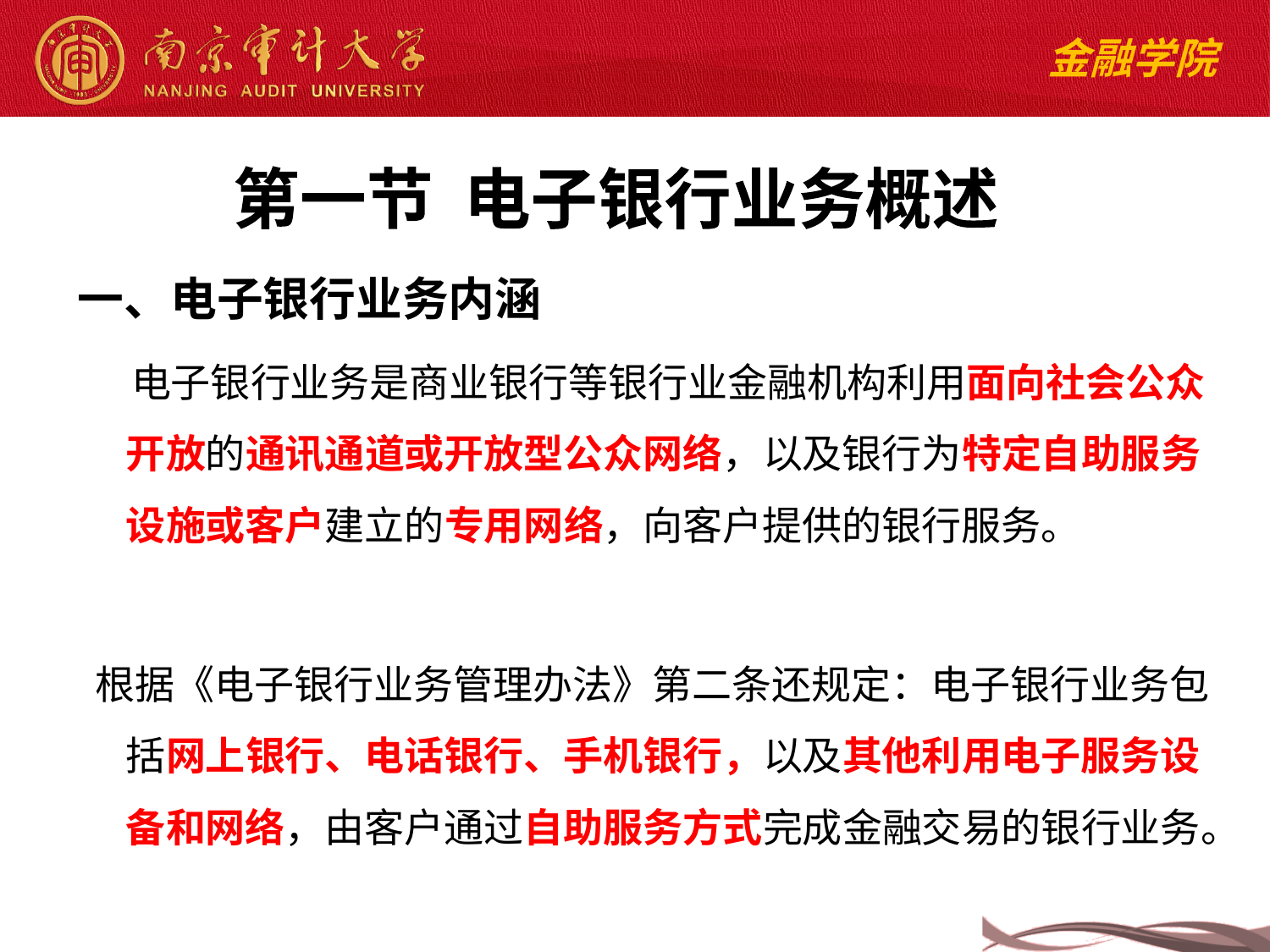

第一节  电子银行业务概述
一、电子银行业务内涵
     电子银行业务是商业银行等银行业金融机构利用面向社会公众开放的通讯通道或开放型公众网络，以及银行为特定自助服务设施或客户建立的专用网络，向客户提供的银行服务。

 根据《电子银行业务管理办法》第二条还规定：电子银行业务包括网上银行、电话银行、手机银行，以及其他利用电子服务设备和网络，由客户通过自助服务方式完成金融交易的银行业务。